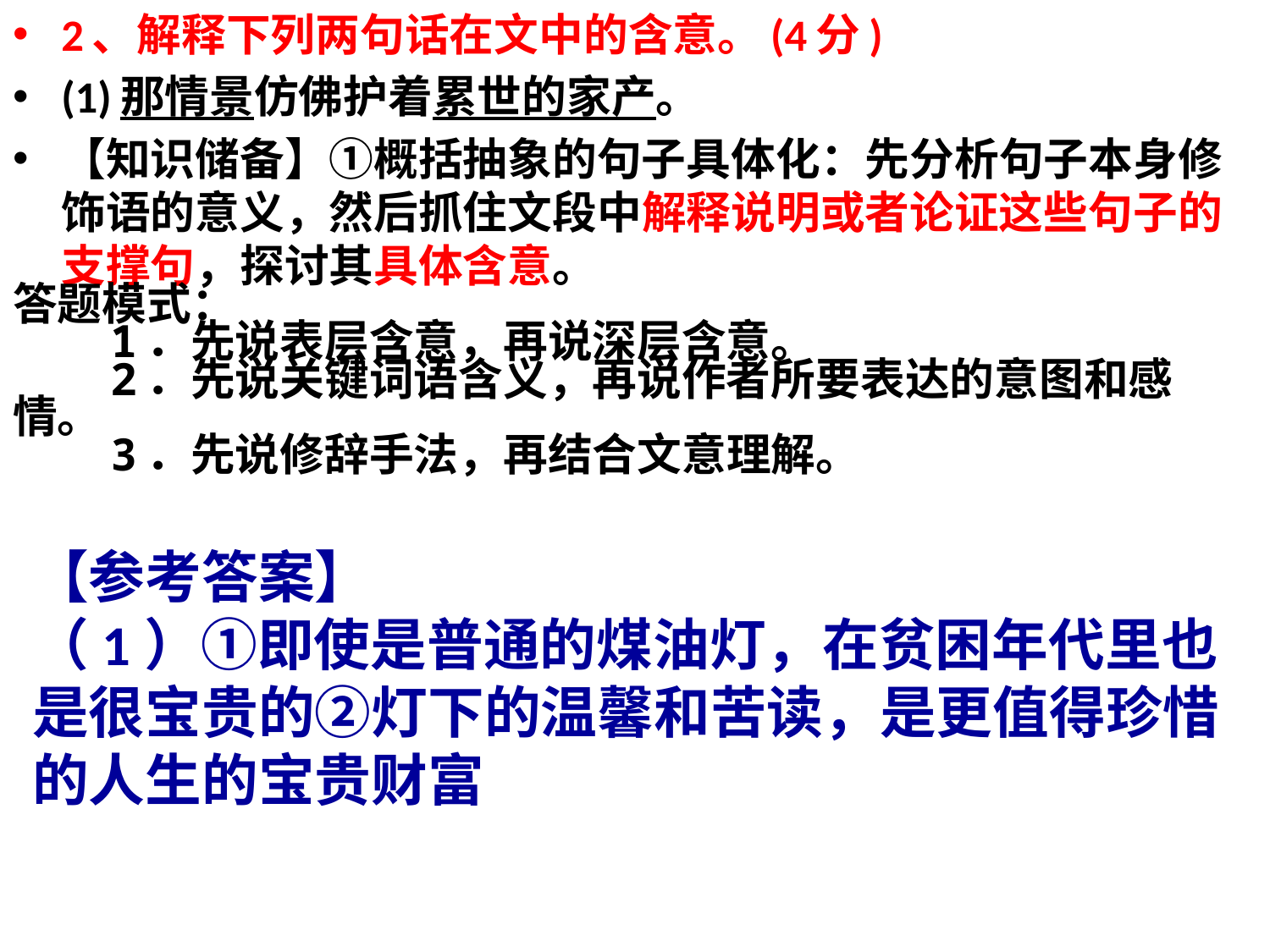

2、解释下列两句话在文中的含意。(4分)
(1)那情景仿佛护着累世的家产。
【知识储备】①概括抽象的句子具体化：先分析句子本身修饰语的意义，然后抓住文段中解释说明或者论证这些句子的支撑句，探讨其具体含意。
答题模式：
　　1．先说表层含意，再说深层含意。
　　2．先说关键词语含义，再说作者所要表达的意图和感情。
　　3．先说修辞手法，再结合文意理解。

【参考答案】
（1）①即使是普通的煤油灯，在贫困年代里也是很宝贵的②灯下的温馨和苦读，是更值得珍惜的人生的宝贵财富